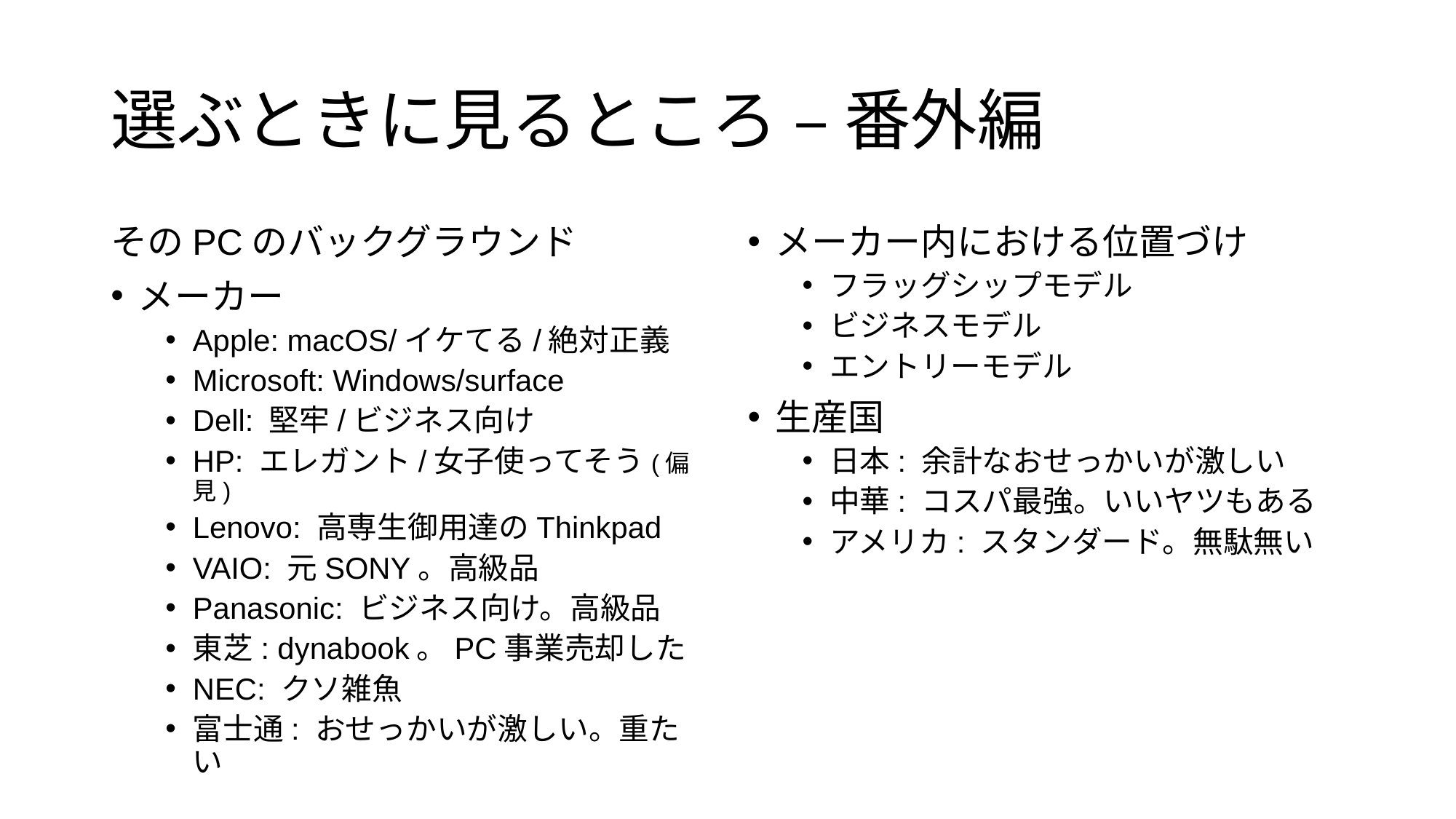

# 選ぶときに見るところ – 番外編
そのPCのバックグラウンド
メーカー
Apple: macOS/イケてる/絶対正義
Microsoft: Windows/surface
Dell: 堅牢/ビジネス向け
HP: エレガント/女子使ってそう(偏見)
Lenovo: 高専生御用達のThinkpad
VAIO: 元SONY。高級品
Panasonic: ビジネス向け。高級品
東芝: dynabook。PC事業売却した
NEC: クソ雑魚
富士通: おせっかいが激しい。重たい

メーカー内における位置づけ
フラッグシップモデル
ビジネスモデル
エントリーモデル
生産国
日本: 余計なおせっかいが激しい
中華: コスパ最強。いいヤツもある
アメリカ: スタンダード。無駄無い